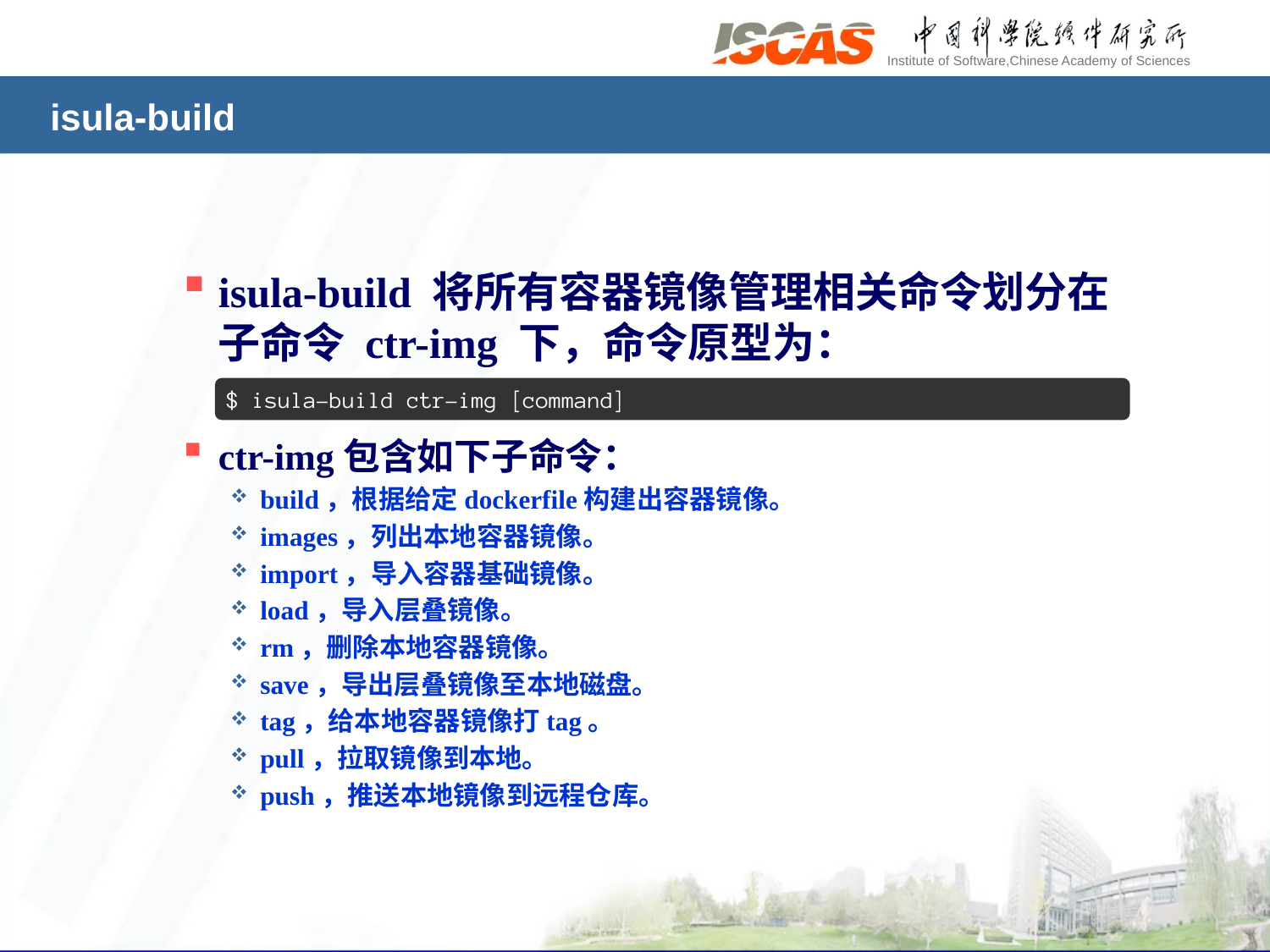

# isula-build
isula-build 将所有容器镜像管理相关命令划分在子命令 ctr-img 下，命令原型为：

ctr-img包含如下子命令：
build，根据给定dockerfile构建出容器镜像。
images，列出本地容器镜像。
import，导入容器基础镜像。
load，导入层叠镜像。
rm，删除本地容器镜像。
save，导出层叠镜像至本地磁盘。
tag，给本地容器镜像打tag。
pull，拉取镜像到本地。
push，推送本地镜像到远程仓库。

$ isula-build ctr-img [command]